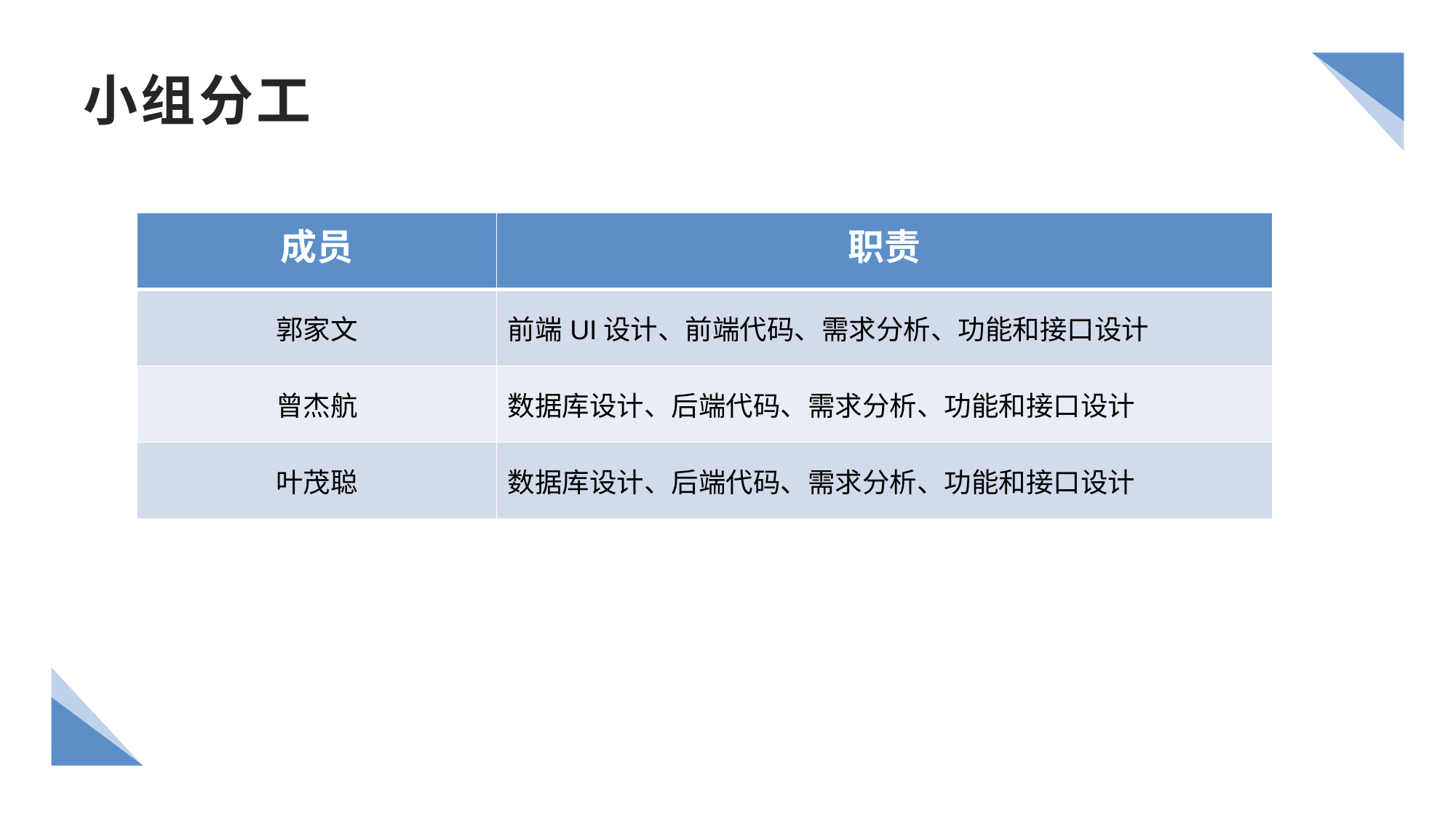

# 小组分工
| 成员 | 职责 |
| --- | --- |
| 郭家文 | 前端UI设计、前端代码、需求分析、功能和接口设计 |
| 曾杰航 | 数据库设计、后端代码、需求分析、功能和接口设计 |
| 叶茂聪 | 数据库设计、后端代码、需求分析、功能和接口设计 |